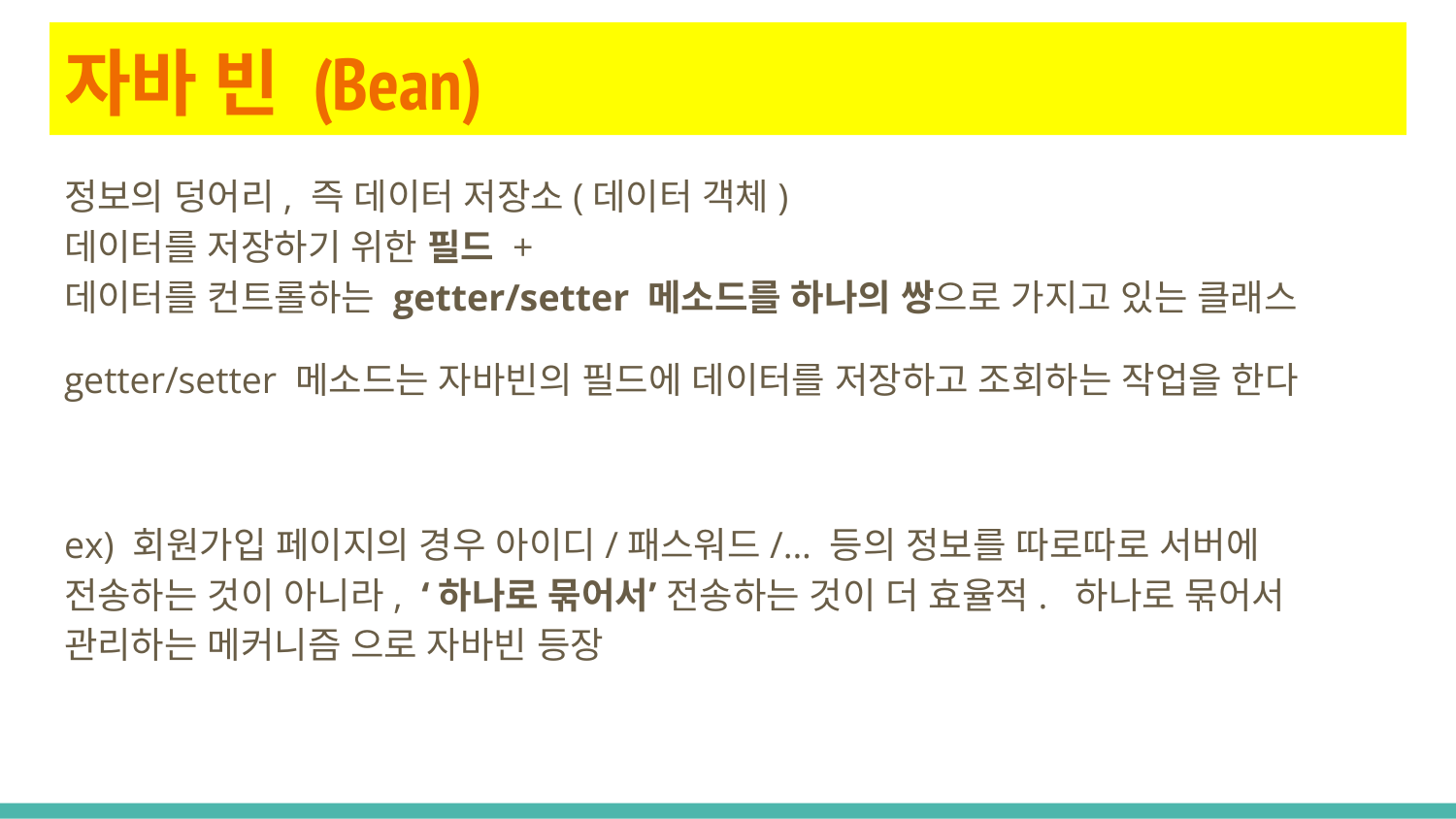

# 자바 빈 (Bean)
정보의 덩어리, 즉 데이터 저장소(데이터 객체)
데이터를 저장하기 위한 필드 +
데이터를 컨트롤하는 getter/setter 메소드를 하나의 쌍으로 가지고 있는 클래스
getter/setter 메소드는 자바빈의 필드에 데이터를 저장하고 조회하는 작업을 한다

ex) 회원가입 페이지의 경우 아이디/패스워드/... 등의 정보를 따로따로 서버에 전송하는 것이 아니라,  ‘하나로 묶어서’ 전송하는 것이 더 효율적.  하나로 묶어서 관리하는 메커니즘 으로 자바빈 등장